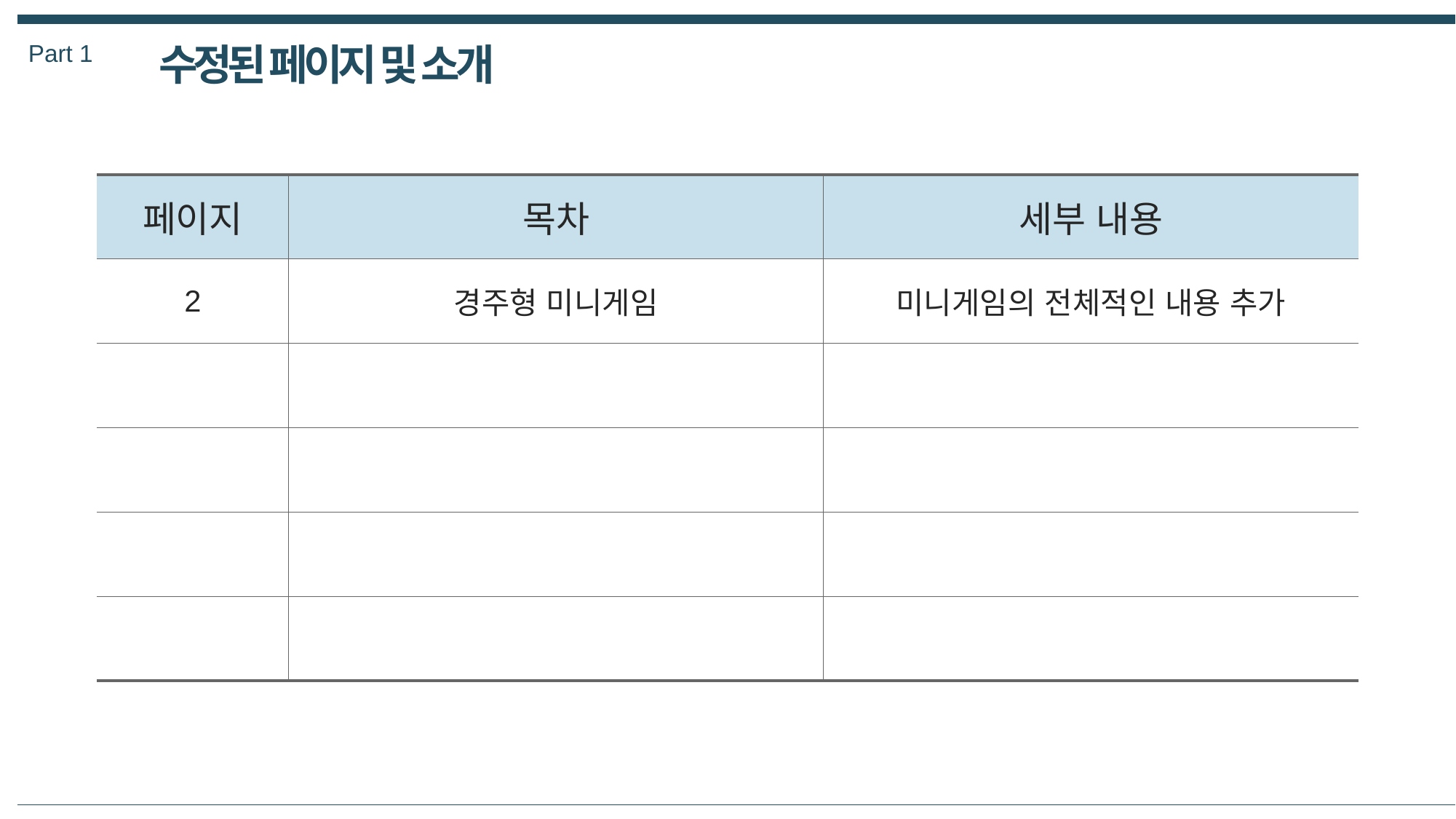

Part 1
수정된 페이지 및 소개
| 페이지 | 목차 | 세부 내용 |
| --- | --- | --- |
| 2 | 경주형 미니게임 | 미니게임의 전체적인 내용 추가 |
|  |  |  |
|  |  |  |
|  |  |  |
|  |  |  |